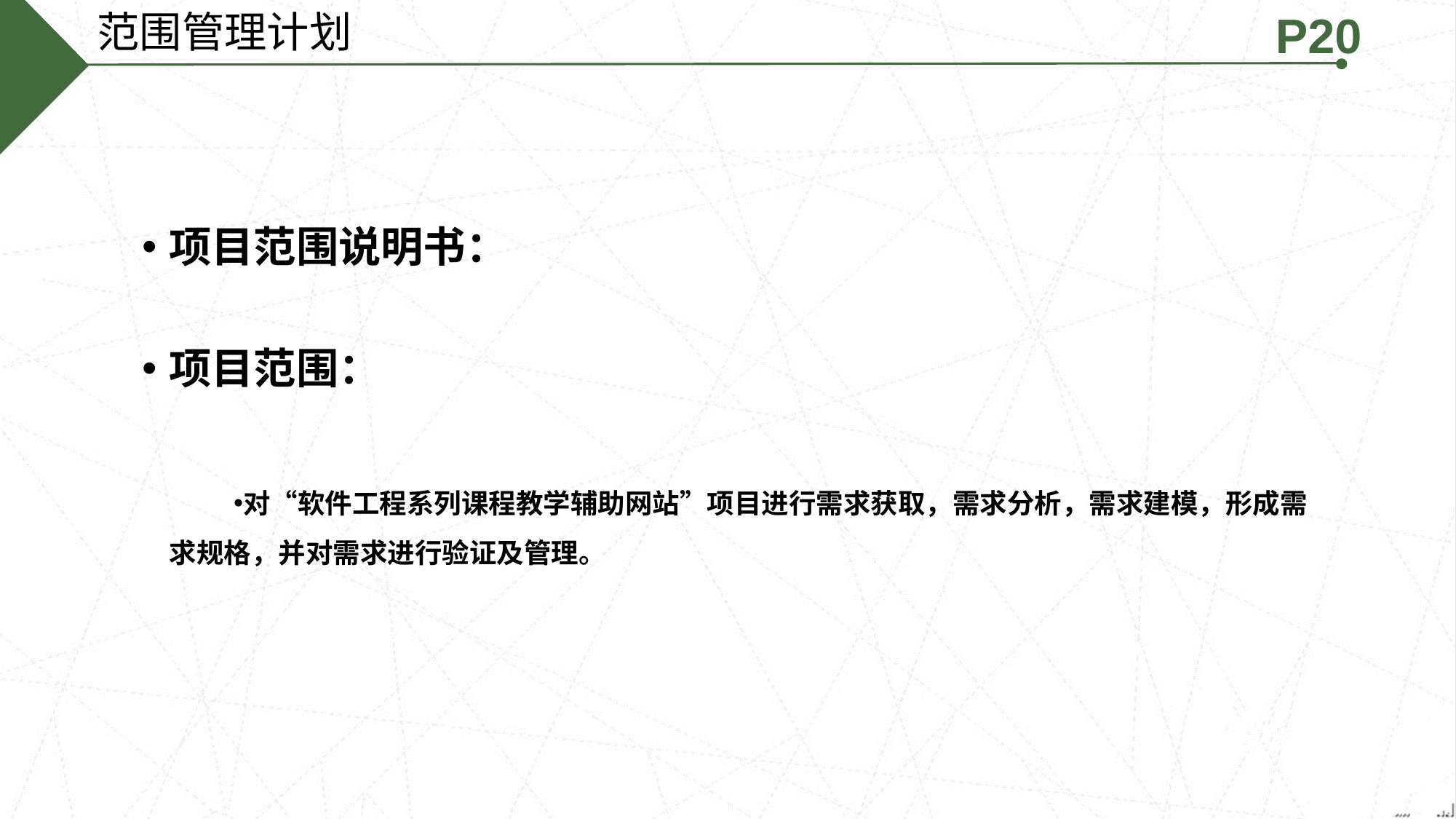

范围管理计划
P20

项目范围说明书：

项目范围：

对“软件工程系列课程教学辅助网站”项目进行需求获取，需求分析，需求建模，形成需求规格，并对需求进行验证及管理。